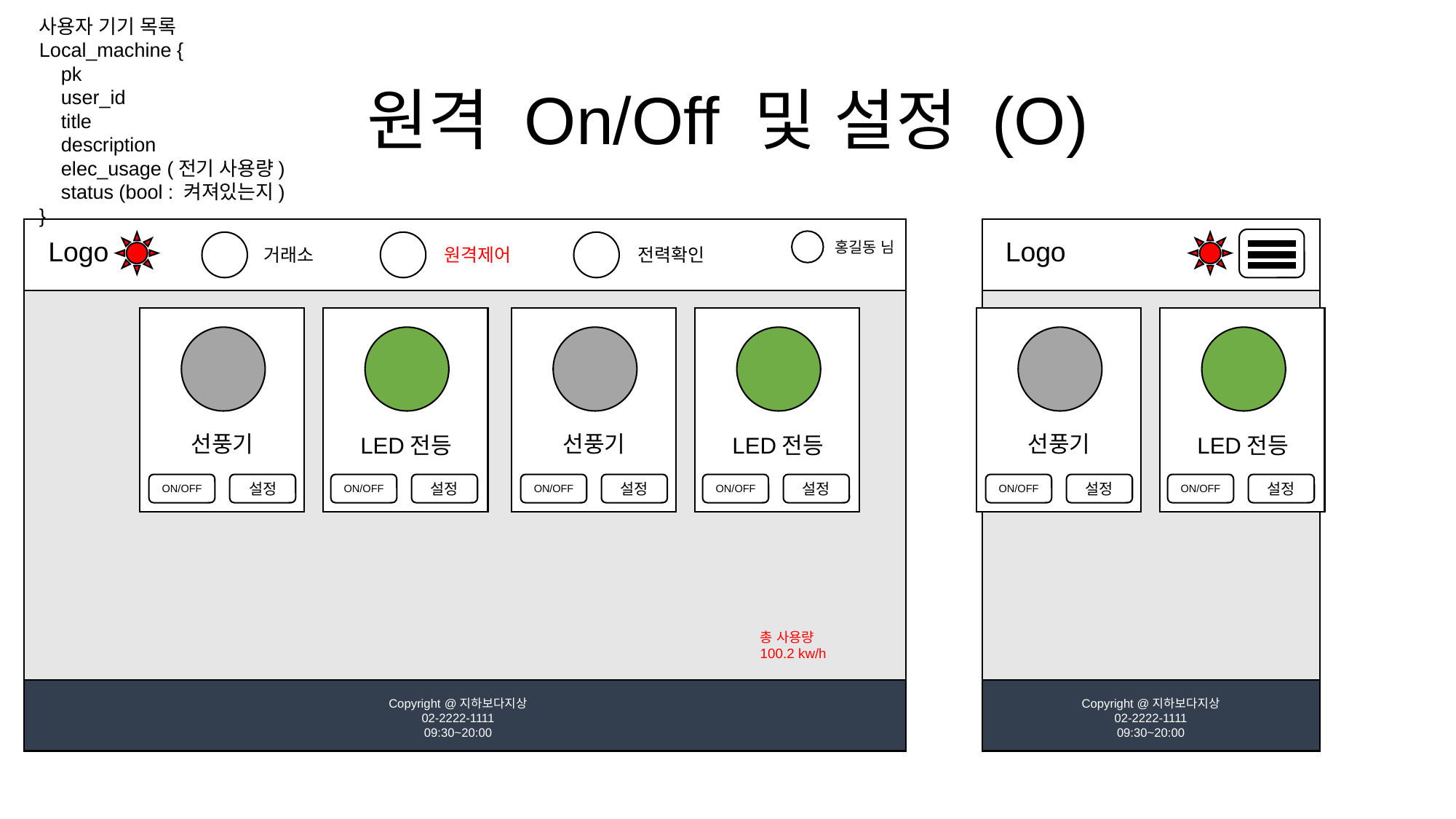

사용자 기기 목록
Local_machine {
    pk
    user_id
    title
    description
    elec_usage (전기 사용량)
    status (bool : 켜져있는지)
}
# 원격 On/Off 및 설정 (O)

Logo
Logo

홍길동 님
원격제어
전력확인
거래소

선풍기
선풍기
선풍기
LED전등
LED전등
LED전등
ON/OFF
설정
ON/OFF
설정
ON/OFF
설정
ON/OFF
설정
ON/OFF
설정
ON/OFF
설정
총 사용량100.2 kw/h

Copyright @지하보다지상
02-2222-1111
09:30~20:00
Copyright @지하보다지상
02-2222-1111
09:30~20:00